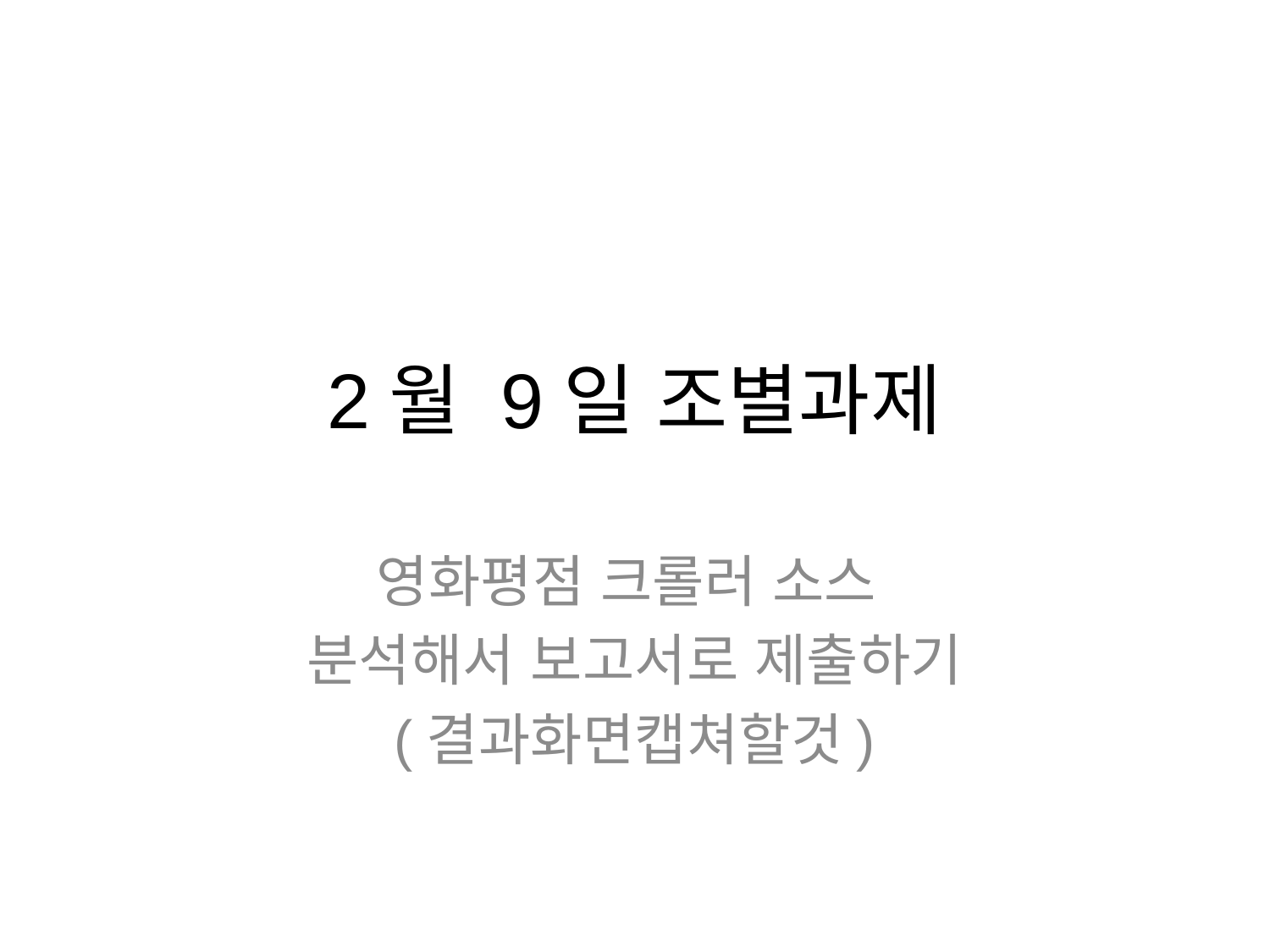

# 2월 9일 조별과제
영화평점 크롤러 소스
분석해서 보고서로 제출하기
(결과화면캡쳐할것)